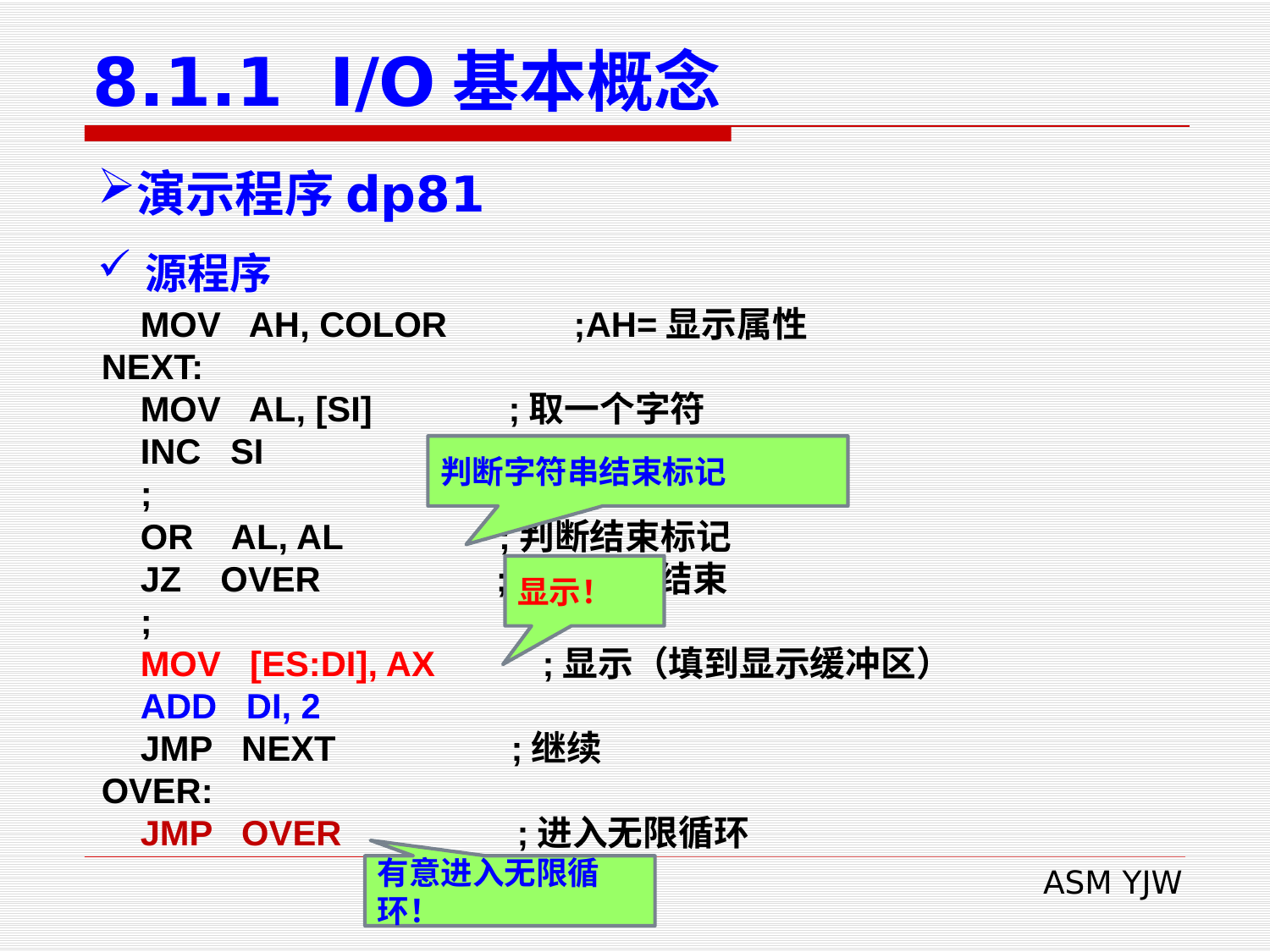

# 8.1.1  I/O基本概念
演示程序dp81
源程序
    MOV   AH, COLOR             ;AH=显示属性
NEXT:
    MOV   AL, [SI]              ;取一个字符
    INC   SI
    ;
    OR    AL, AL                ;判断结束标记
    JZ    OVER                  ;是，跳转结束
    ;
    MOV   [ES:DI], AX           ;显示（填到显示缓冲区）
    ADD   DI, 2
    JMP   NEXT                  ;继续
OVER:
    JMP   OVER                  ;进入无限循环
判断字符串结束标记
显示！
有意进入无限循环！